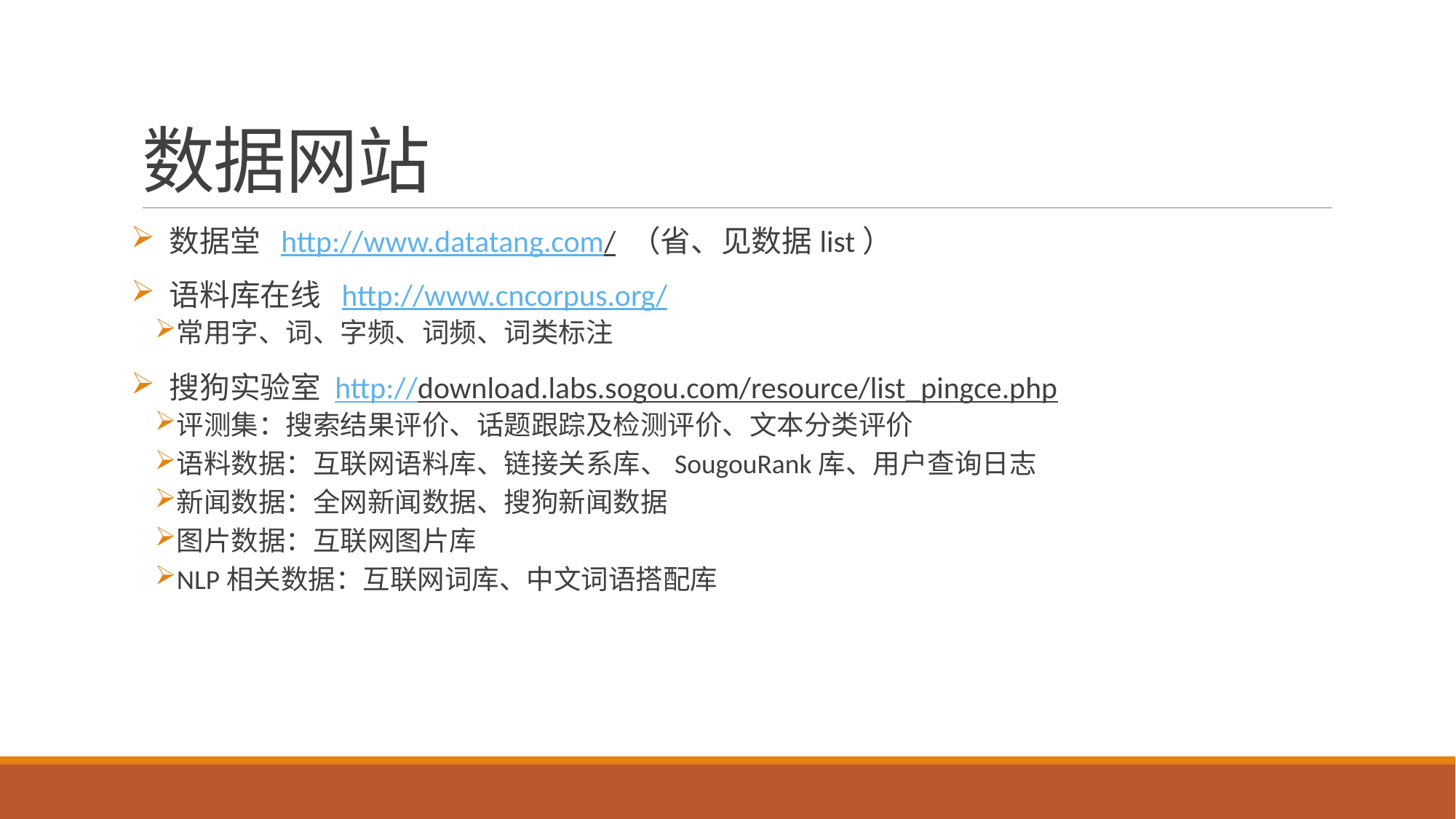

# 数据网站
 数据堂  http://www.datatang.com/ （省、见数据list）
 语料库在线  http://www.cncorpus.org/
常用字、词、字频、词频、词类标注
 搜狗实验室 http://download.labs.sogou.com/resource/list_pingce.php
评测集：搜索结果评价、话题跟踪及检测评价、文本分类评价
语料数据：互联网语料库、链接关系库、SougouRank库、用户查询日志
新闻数据：全网新闻数据、搜狗新闻数据
图片数据：互联网图片库
NLP相关数据：互联网词库、中文词语搭配库